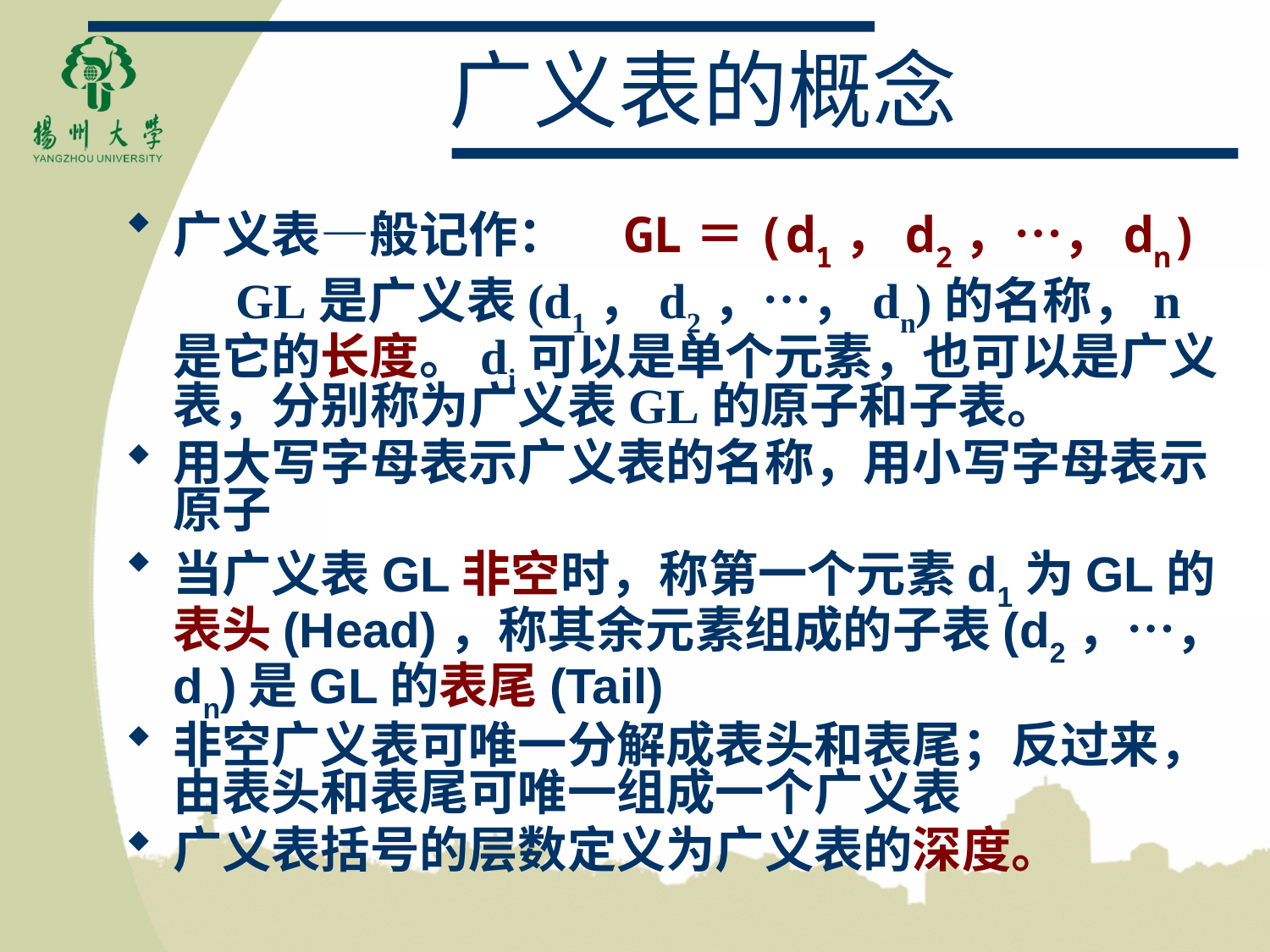

# 广义表的概念
广义表—般记作：    GL＝(d1，d2，…，dn)
         GL是广义表(d1，d2，…，dn)的名称，n是它的长度。di可以是单个元素，也可以是广义表，分别称为广义表GL的原子和子表。
用大写字母表示广义表的名称，用小写字母表示原子
当广义表GL非空时，称第一个元素d1为GL的表头(Head)，称其余元素组成的子表(d2，…，dn)是GL的表尾(Tail)
非空广义表可唯一分解成表头和表尾；反过来，由表头和表尾可唯一组成一个广义表
广义表括号的层数定义为广义表的深度。